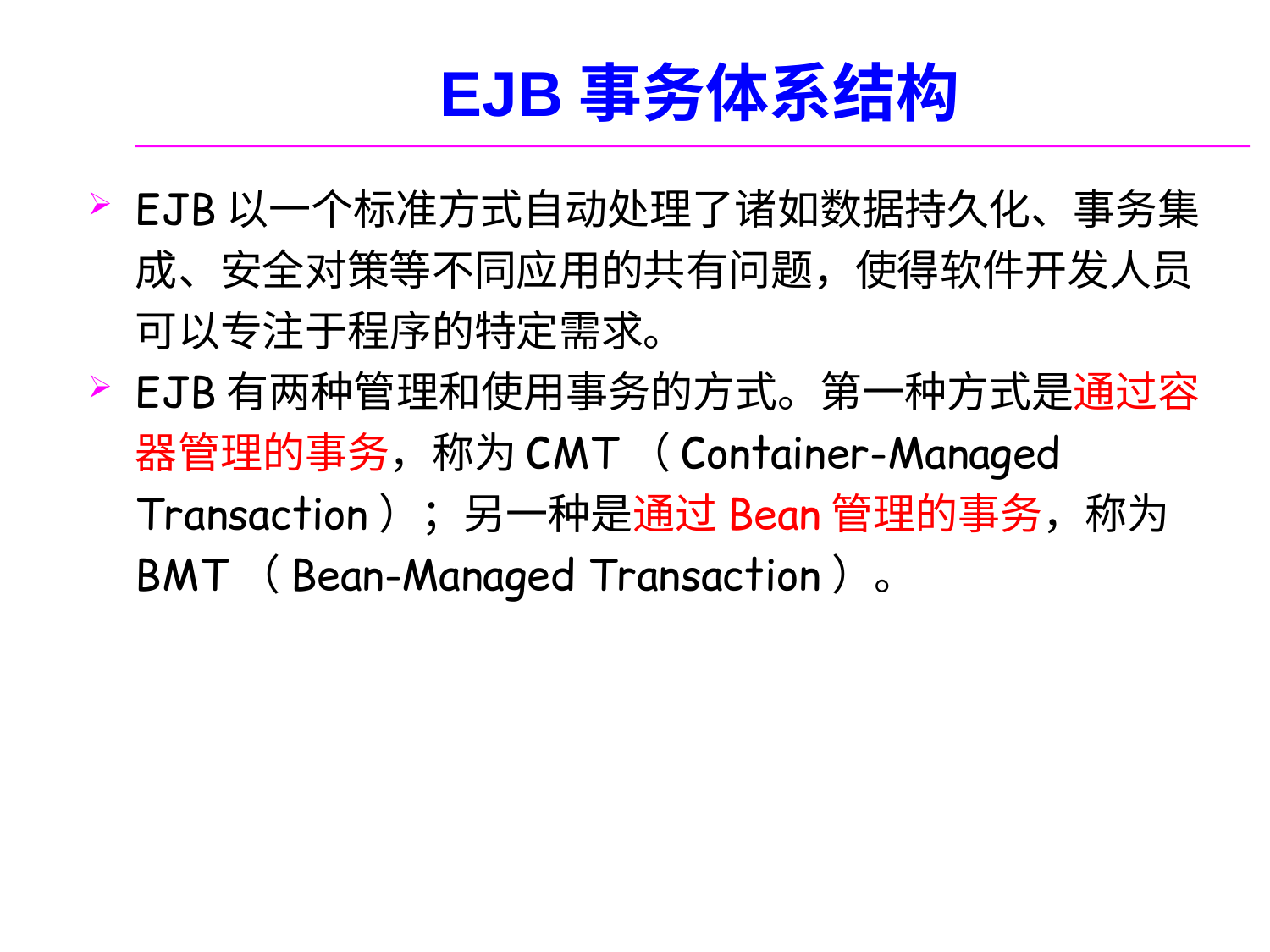

# EJB事务体系结构
EJB以一个标准方式自动处理了诸如数据持久化、事务集成、安全对策等不同应用的共有问题，使得软件开发人员可以专注于程序的特定需求。
EJB有两种管理和使用事务的方式。第一种方式是通过容器管理的事务，称为CMT（Container-Managed Transaction）；另一种是通过Bean管理的事务，称为BMT（Bean-Managed Transaction）。

42